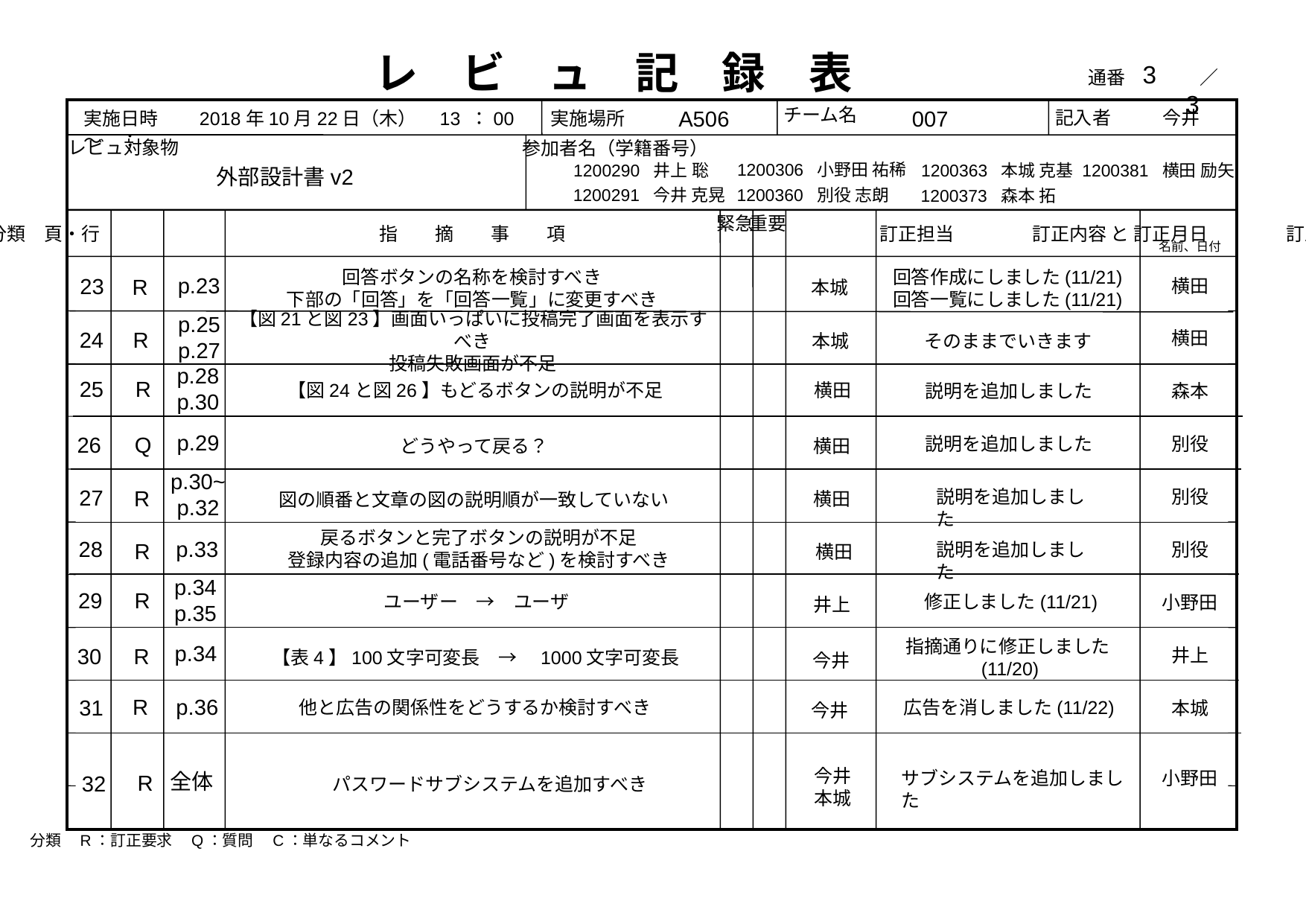

レ　ビ　ュ　記　録　表
通番　　　　／
チーム名

記入者
実施日時　　2018年10月22日（木）　13 ：00　～　：
実施場所
レビュ対象物
参加者名（学籍番号）

重要
緊急

番号　分類　頁・行　　　　　　　　　　　　　　　指　　摘　　事　　項　　　　　　　　　　　　             　　訂正担当　　　 　訂正内容 と 訂正月日　 　　　訂正確認
名前、日付

分類　R：訂正要求　Q：質問　C：単なるコメント
3　　　3
007
A506
今井
1200306  小野田 祐稀
1200381  横田 励矢
1200363  本城 克基
1200290  井上 聡
外部設計書v2
1200291  今井 克晃
1200360  別役 志朗
1200373  森本 拓
回答ボタンの名称を検討すべき
下部の「回答」を「回答一覧」に変更すべき
回答作成にしました(11/21)
回答一覧にしました(11/21)
p.23
23
R
本城

横田
p.25
p.27
【図21と図23】画面いっぱいに投稿完了画面を表示すべき
投稿失敗画面が不足
24
R
本城
そのままでいきます

横田
p.28
p.30
25
R
横田
【図24と図26】もどるボタンの説明が不足

説明を追加しました
森本
p.29
26
Q
横田
どうやって戻る？

説明を追加しました
別役
p.30~
p.32
27
R
横田
図の順番と文章の図の説明順が一致していない

説明を追加しました
別役
戻るボタンと完了ボタンの説明が不足
登録内容の追加(電話番号など)を検討すべき
28
p.33

R
横田
説明を追加しました
別役
p.34
p.35
29
R

ユーザー　→　ユーザ
修正しました(11/21)
井上
小野田
指摘通りに修正しました(11/20)
p.34
30
R

【表4】100文字可変長　→　1000文字可変長
今井
井上
R
31

他と広告の関係性をどうするか検討すべき
広告を消しました(11/22)
今井
p.36
本城
今井
本城
R
32

パスワードサブシステムを追加すべき

サブシステムを追加しました
全体
小野田